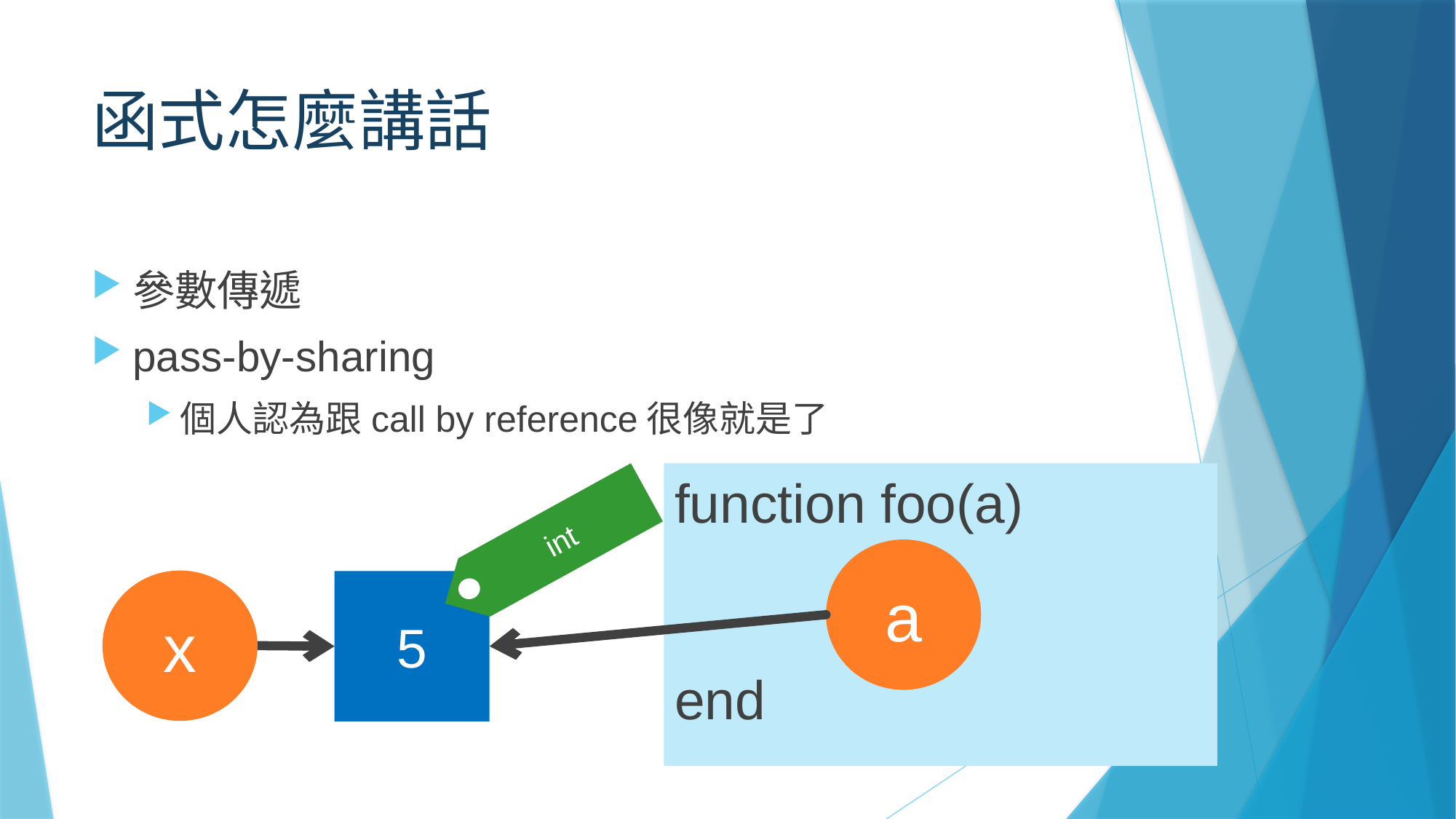

# 函式怎麼講話
參數傳遞
pass-by-sharing
個人認為跟call by reference很像就是了
function foo(a)

end
int

a
x
5